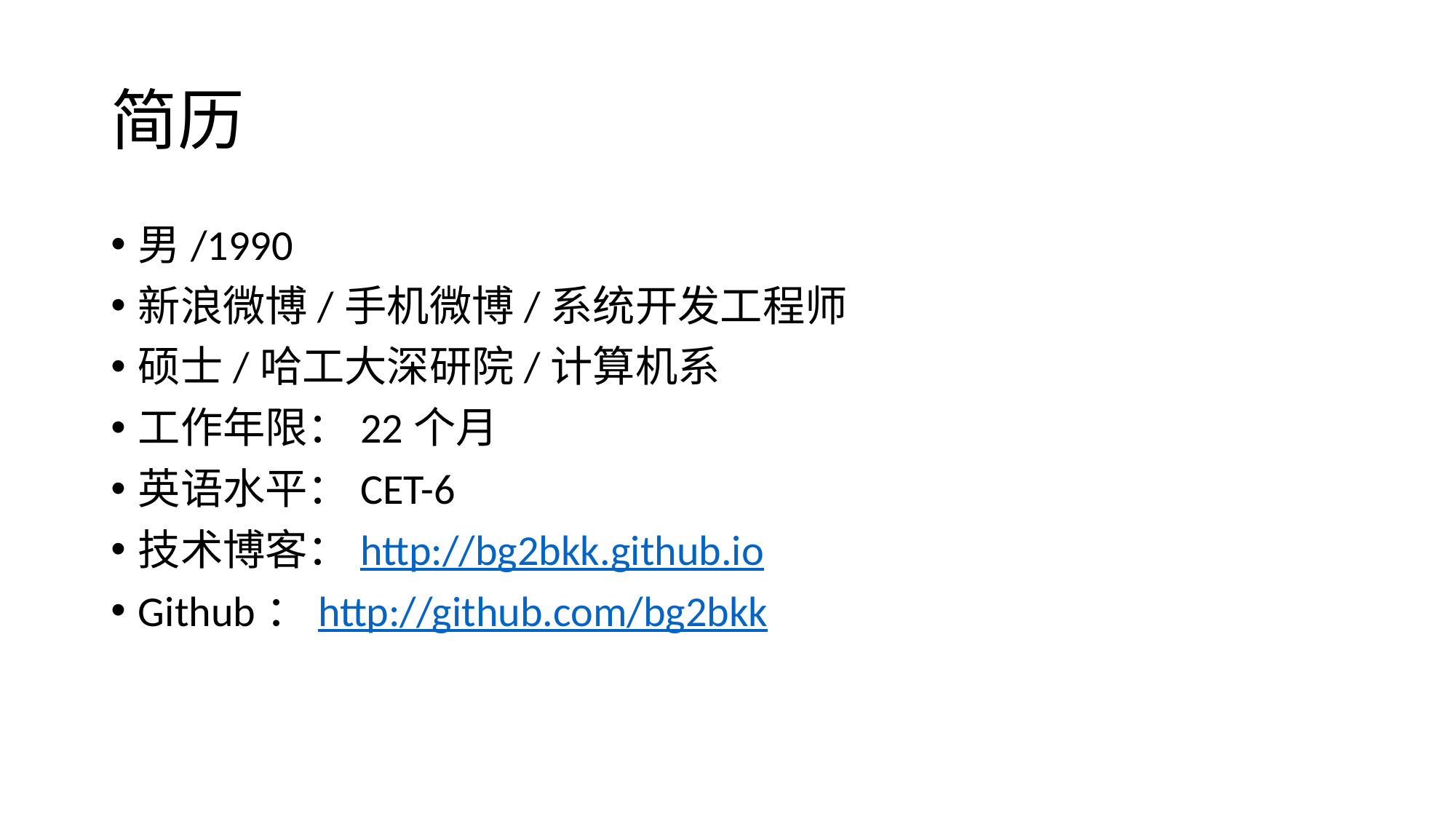

# 简历
男/1990
新浪微博/手机微博/系统开发工程师
硕士/哈工大深研院/计算机系
工作年限：22个月
英语水平：CET-6
技术博客：http://bg2bkk.github.io
Github：http://github.com/bg2bkk